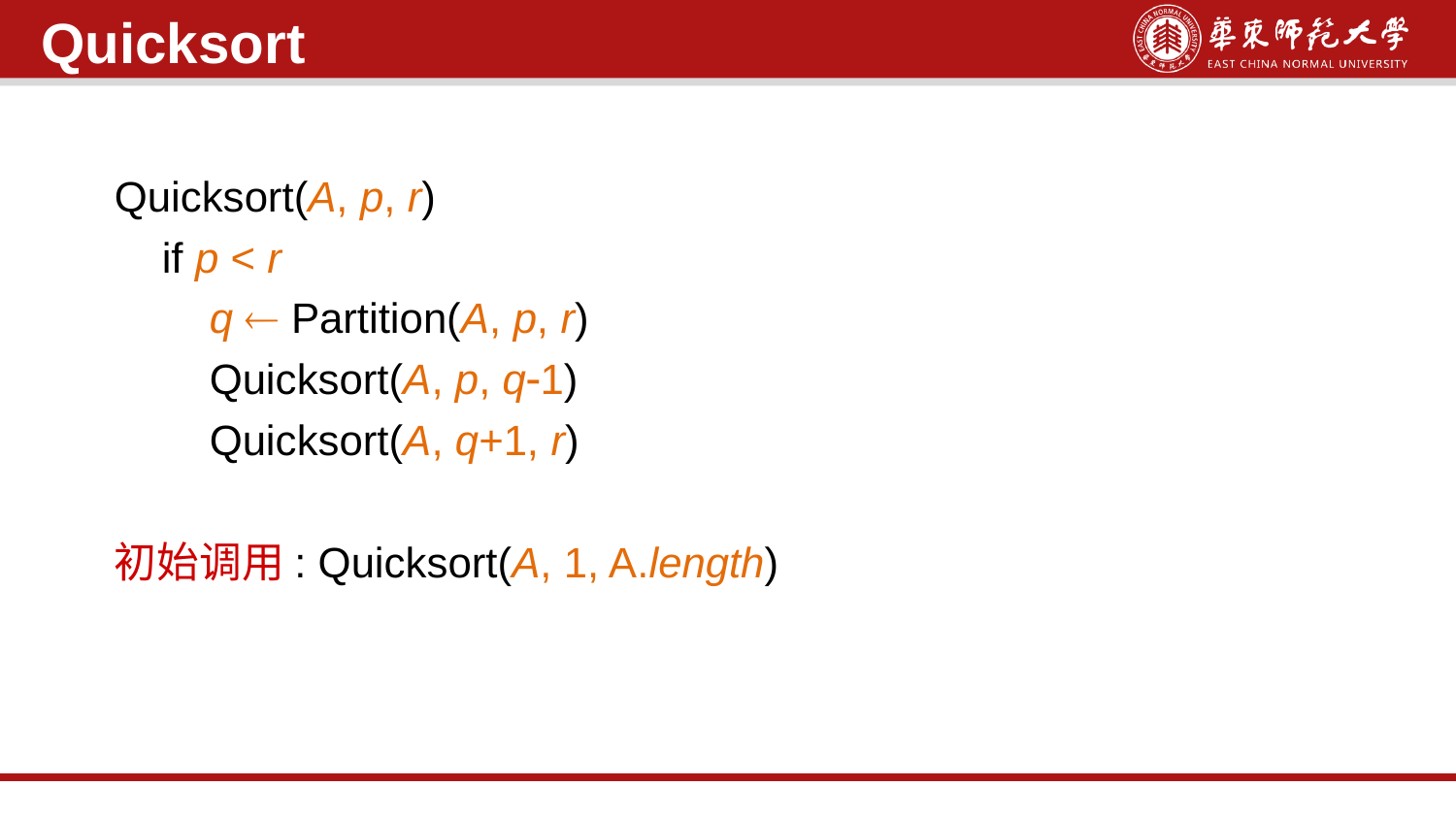

Quicksort
Quicksort(A, p, r)
    if p < r
        q ← Partition(A, p, r)
        Quicksort(A, p, q−1)
        Quicksort(A, q+1, r)

初始调用: Quicksort(A, 1, A.length)